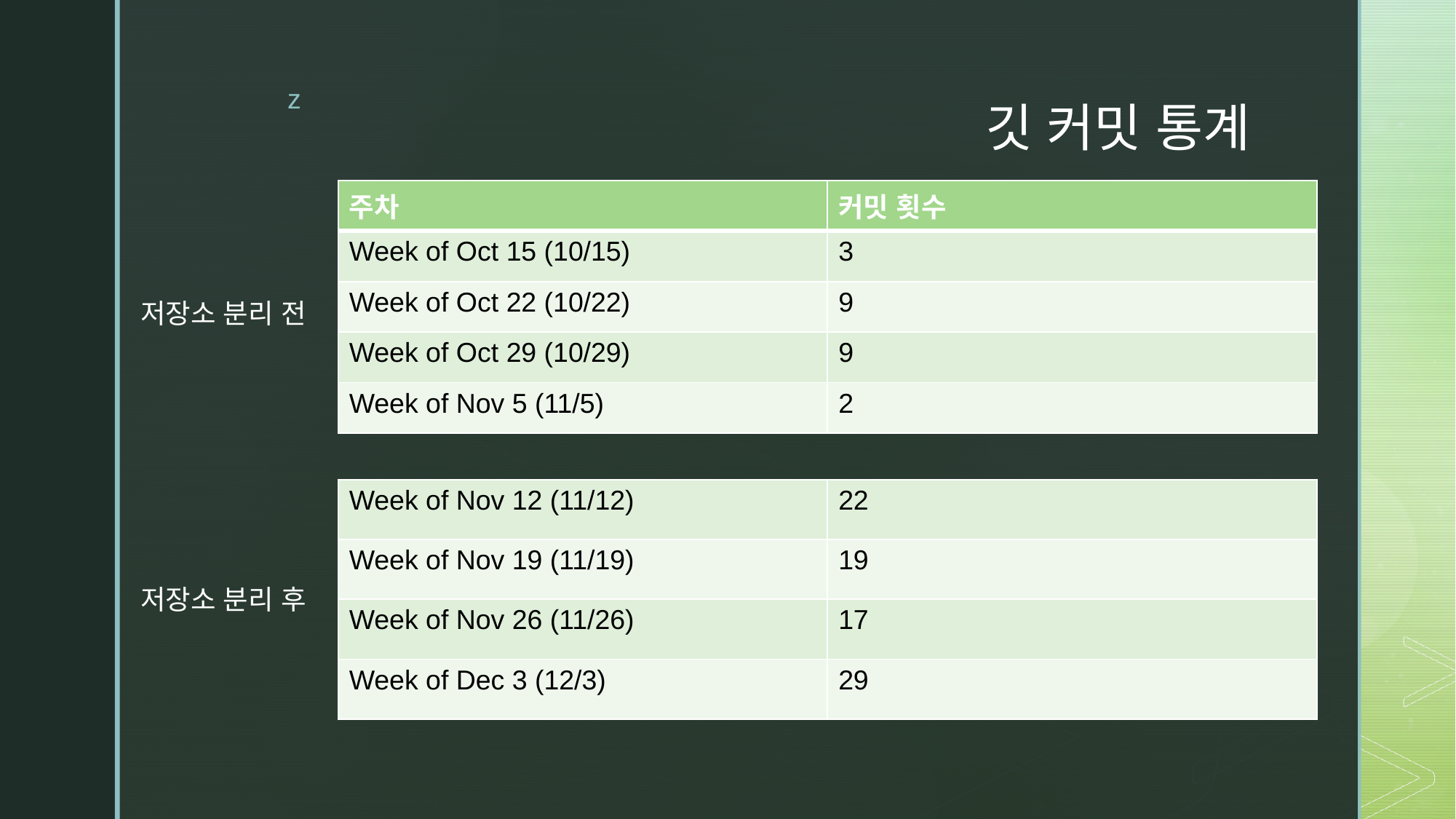

# 깃 커밋 통계
| 주차 | 커밋 횟수 |
| --- | --- |
| Week of Oct 15 (10/15) | 3 |
| Week of Oct 22 (10/22) | 9 |
| Week of Oct 29 (10/29) | 9 |
| Week of Nov 5 (11/5) | 2 |
저장소 분리 전
| Week of Nov 12 (11/12) | 22 |
| --- | --- |
| Week of Nov 19 (11/19) | 19 |
| Week of Nov 26 (11/26) | 17 |
| Week of Dec 3 (12/3) | 29 |
저장소 분리 후